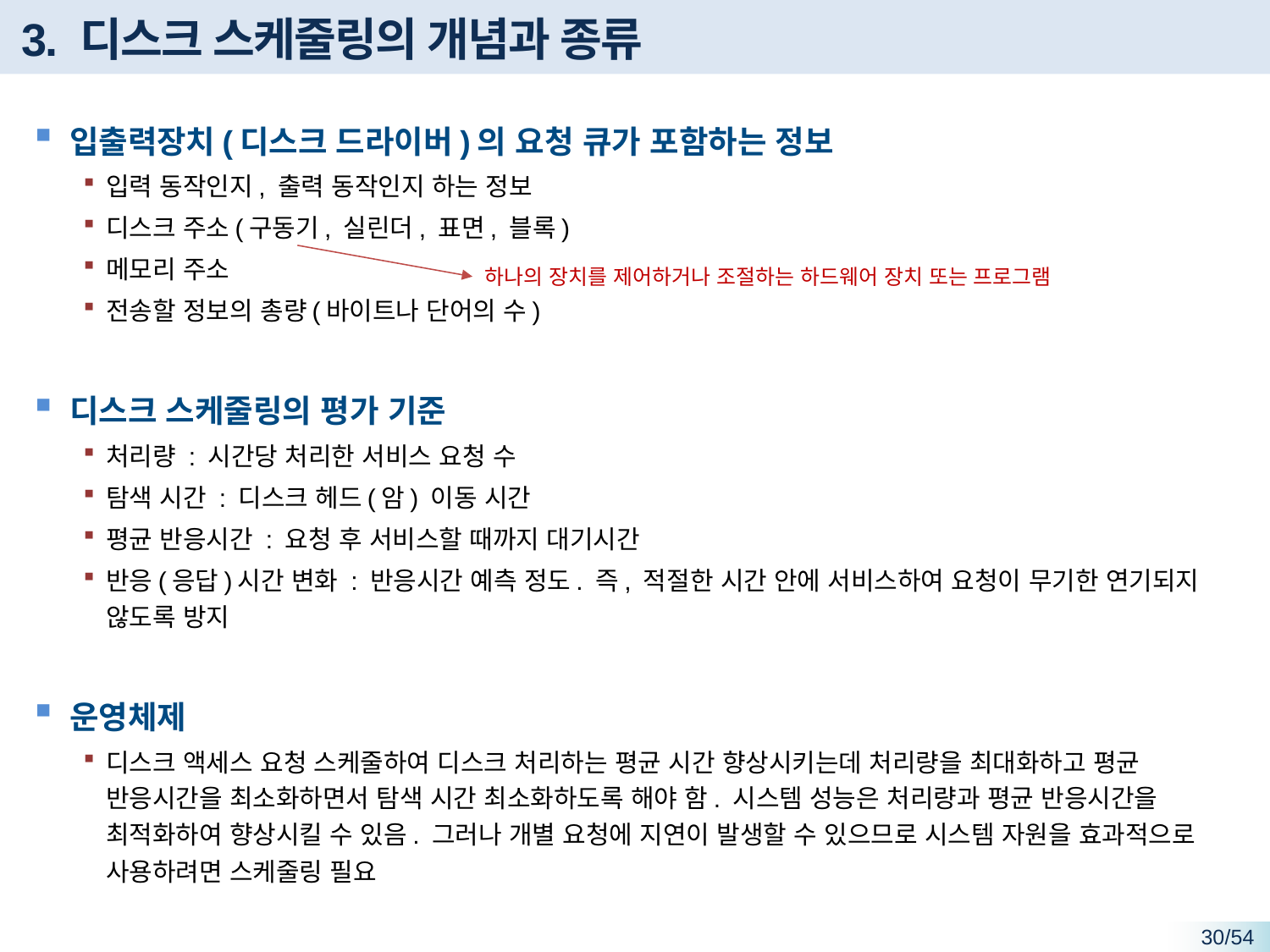

# 3. 디스크 스케줄링의 개념과 종류
입출력장치(디스크 드라이버)의 요청 큐가 포함하는 정보
입력 동작인지, 출력 동작인지 하는 정보
디스크 주소(구동기, 실린더, 표면, 블록)
메모리 주소
전송할 정보의 총량(바이트나 단어의 수)

디스크 스케줄링의 평가 기준
처리량 : 시간당 처리한 서비스 요청 수
탐색 시간 : 디스크 헤드(암) 이동 시간
평균 반응시간 : 요청 후 서비스할 때까지 대기시간
반응(응답)시간 변화 : 반응시간 예측 정도. 즉, 적절한 시간 안에 서비스하여 요청이 무기한 연기되지 않도록 방지

운영체제
디스크 액세스 요청 스케줄하여 디스크 처리하는 평균 시간 향상시키는데 처리량을 최대화하고 평균 반응시간을 최소화하면서 탐색 시간 최소화하도록 해야 함. 시스템 성능은 처리량과 평균 반응시간을 최적화하여 향상시킬 수 있음. 그러나 개별 요청에 지연이 발생할 수 있으므로 시스템 자원을 효과적으로 사용하려면 스케줄링 필요

하나의 장치를 제어하거나 조절하는 하드웨어 장치 또는 프로그램